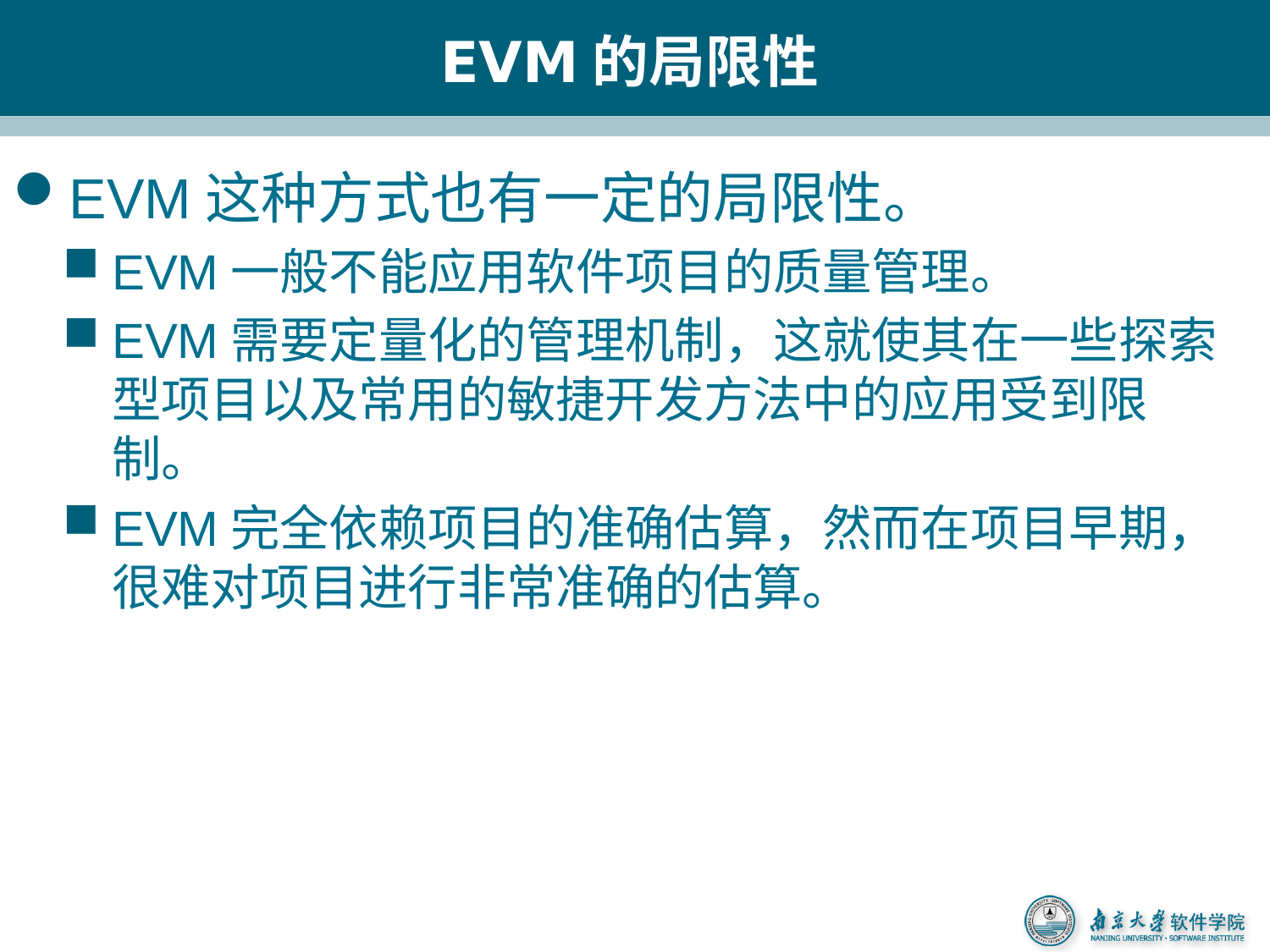

# EVM的局限性
EVM这种方式也有一定的局限性。
EVM一般不能应用软件项目的质量管理。
EVM需要定量化的管理机制，这就使其在一些探索型项目以及常用的敏捷开发方法中的应用受到限制。
EVM完全依赖项目的准确估算，然而在项目早期，很难对项目进行非常准确的估算。